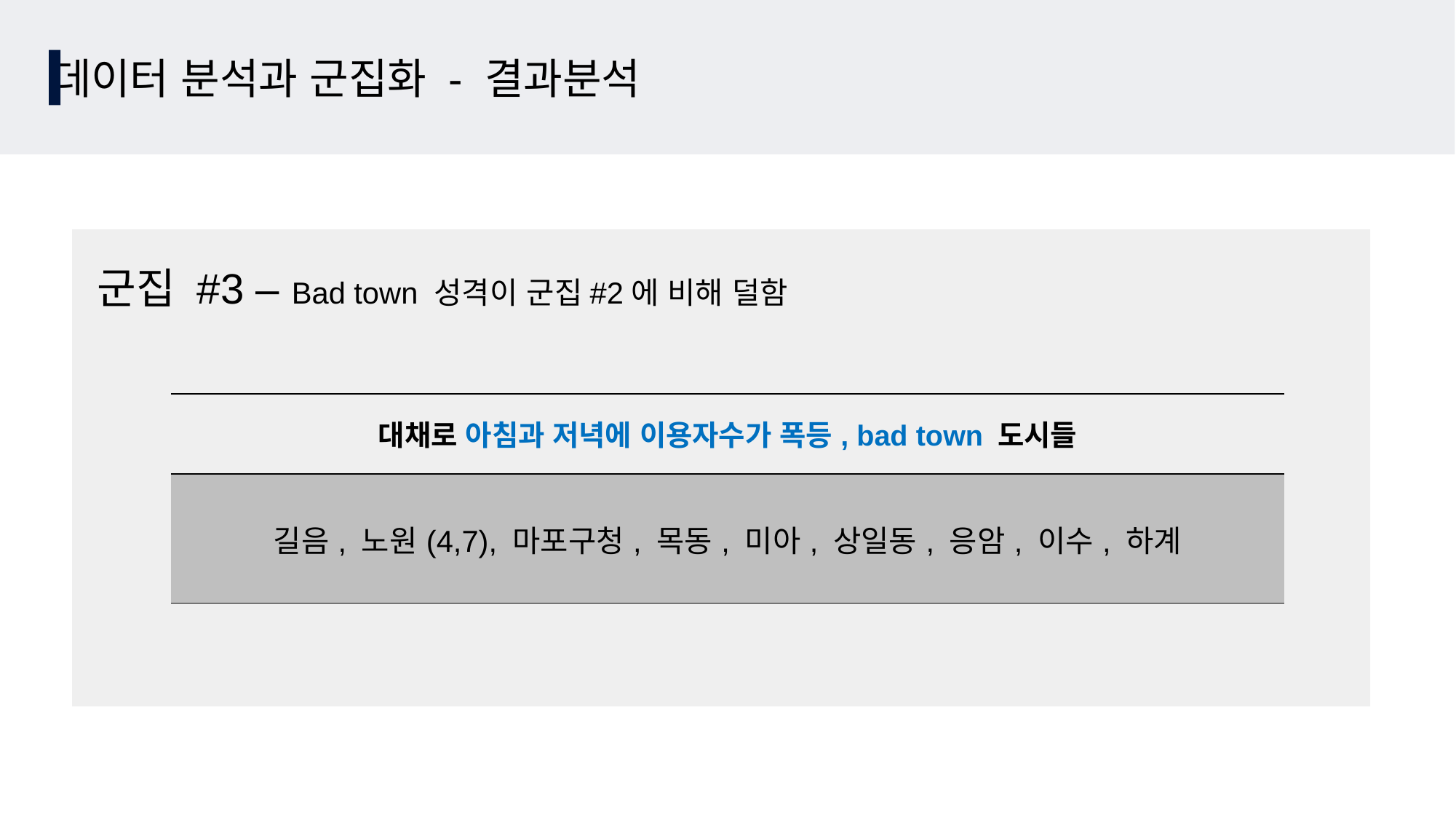

데이터 분석과 군집화 - 결과분석

군집 #3 – Bad town 성격이 군집#2에 비해 덜함
| 대채로 아침과 저녁에 이용자수가 폭등, bad town 도시들 |
| --- |
| 길음, 노원(4,7), 마포구청, 목동, 미아, 상일동, 응암, 이수, 하계 |